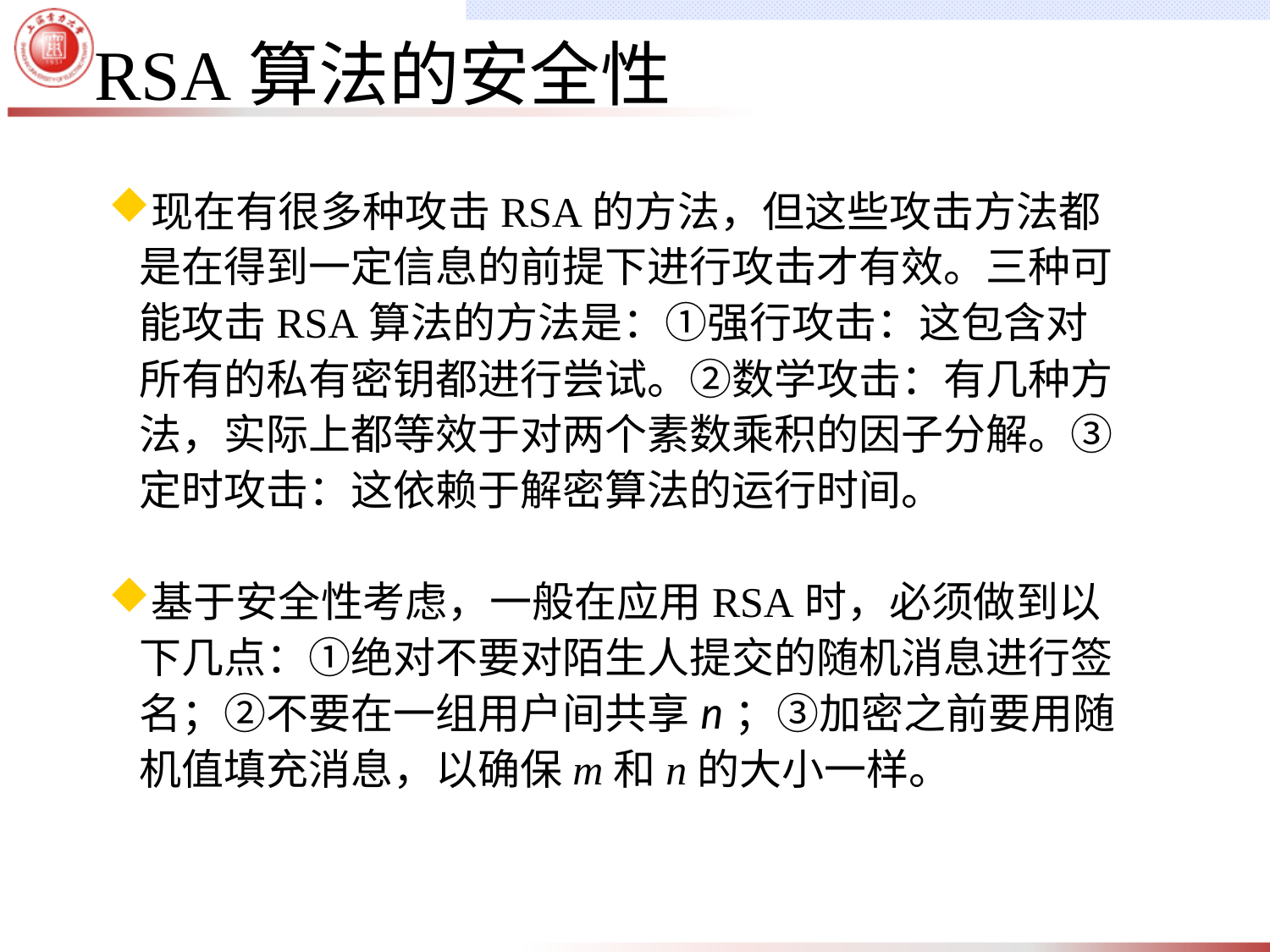

RSA算法的安全性

现在有很多种攻击RSA的方法，但这些攻击方法都是在得到一定信息的前提下进行攻击才有效。三种可能攻击RSA算法的方法是：①强行攻击：这包含对所有的私有密钥都进行尝试。②数学攻击：有几种方法，实际上都等效于对两个素数乘积的因子分解。③定时攻击：这依赖于解密算法的运行时间。

基于安全性考虑，一般在应用RSA时，必须做到以下几点：①绝对不要对陌生人提交的随机消息进行签名；②不要在一组用户间共享n；③加密之前要用随机值填充消息，以确保m和n的大小一样。